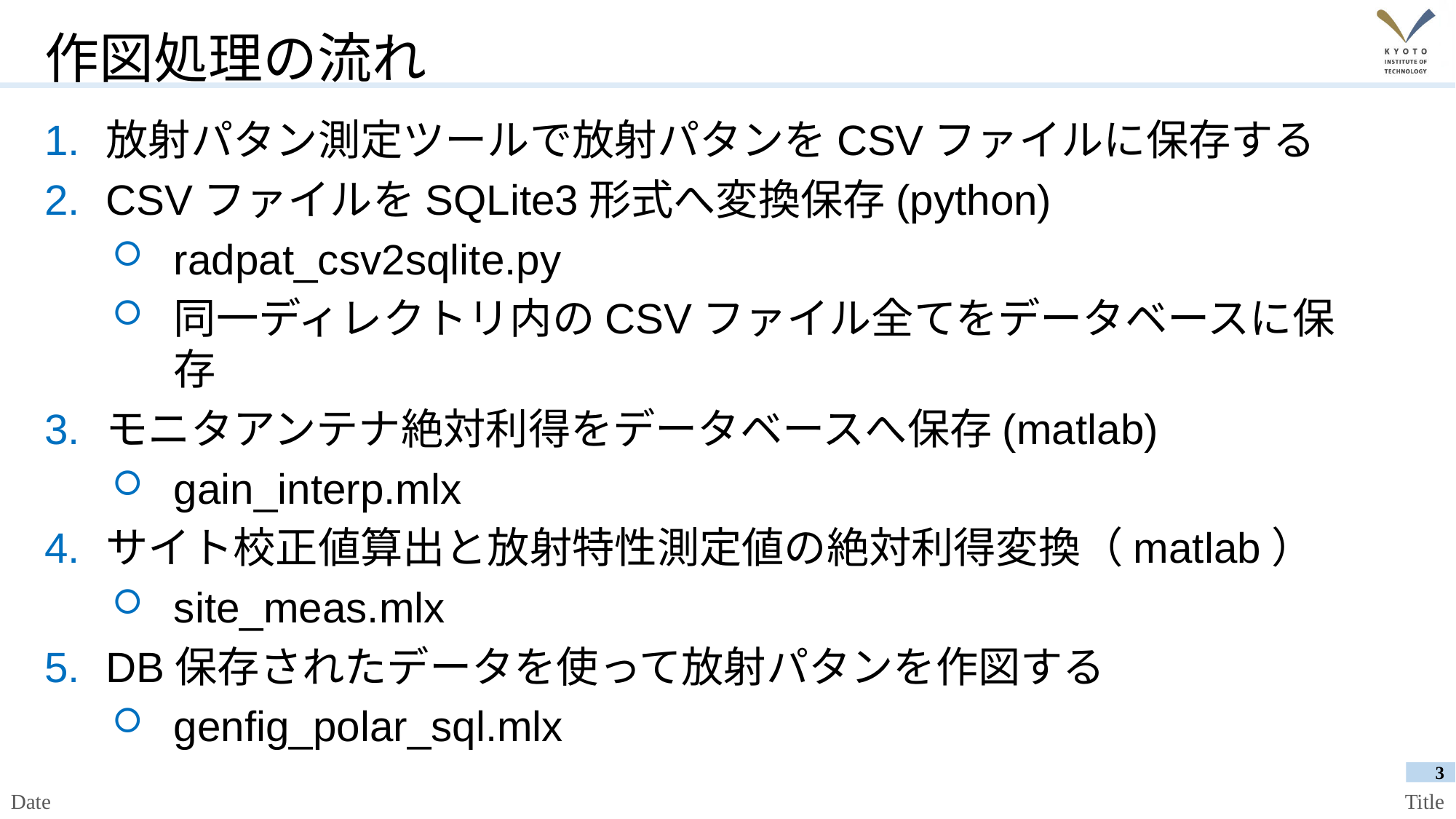

# 作図処理の流れ
放射パタン測定ツールで放射パタンをCSVファイルに保存する
CSVファイルをSQLite3形式へ変換保存(python)
radpat_csv2sqlite.py
同一ディレクトリ内のCSVファイル全てをデータベースに保存
モニタアンテナ絶対利得をデータベースへ保存(matlab)
gain_interp.mlx
サイト校正値算出と放射特性測定値の絶対利得変換（matlab）
site_meas.mlx
DB保存されたデータを使って放射パタンを作図する
genfig_polar_sql.mlx
3